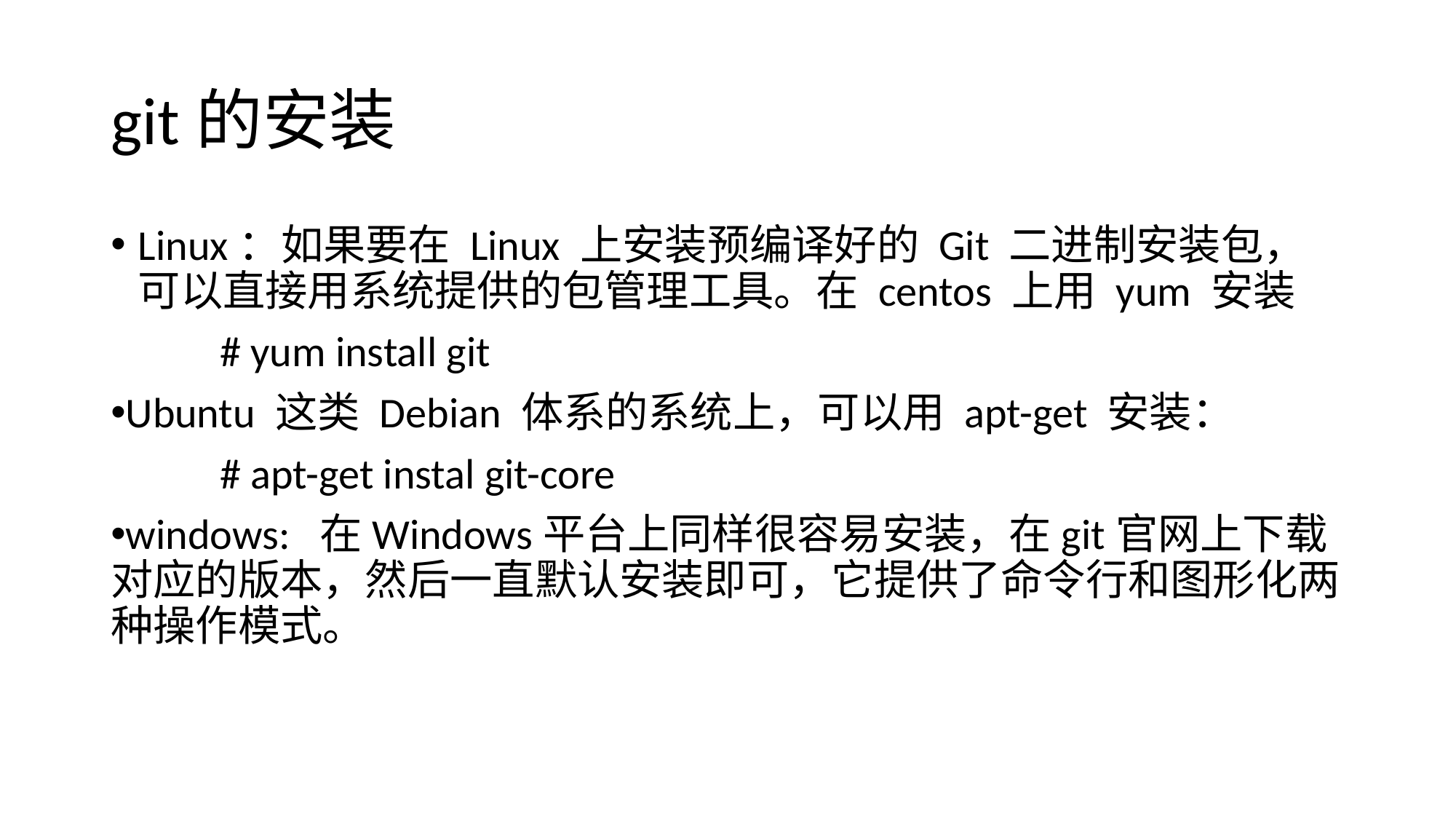

# git的安装
Linux：如果要在 Linux 上安装预编译好的 Git 二进制安装包，可以直接用系统提供的包管理工具。在 centos 上用 yum 安装
	# yum install git
Ubuntu 这类 Debian 体系的系统上，可以用 apt-get 安装：
	# apt-get instal git-core
windows:  在Windows平台上同样很容易安装，在git官网上下载对应的版本，然后一直默认安装即可，它提供了命令行和图形化两种操作模式。